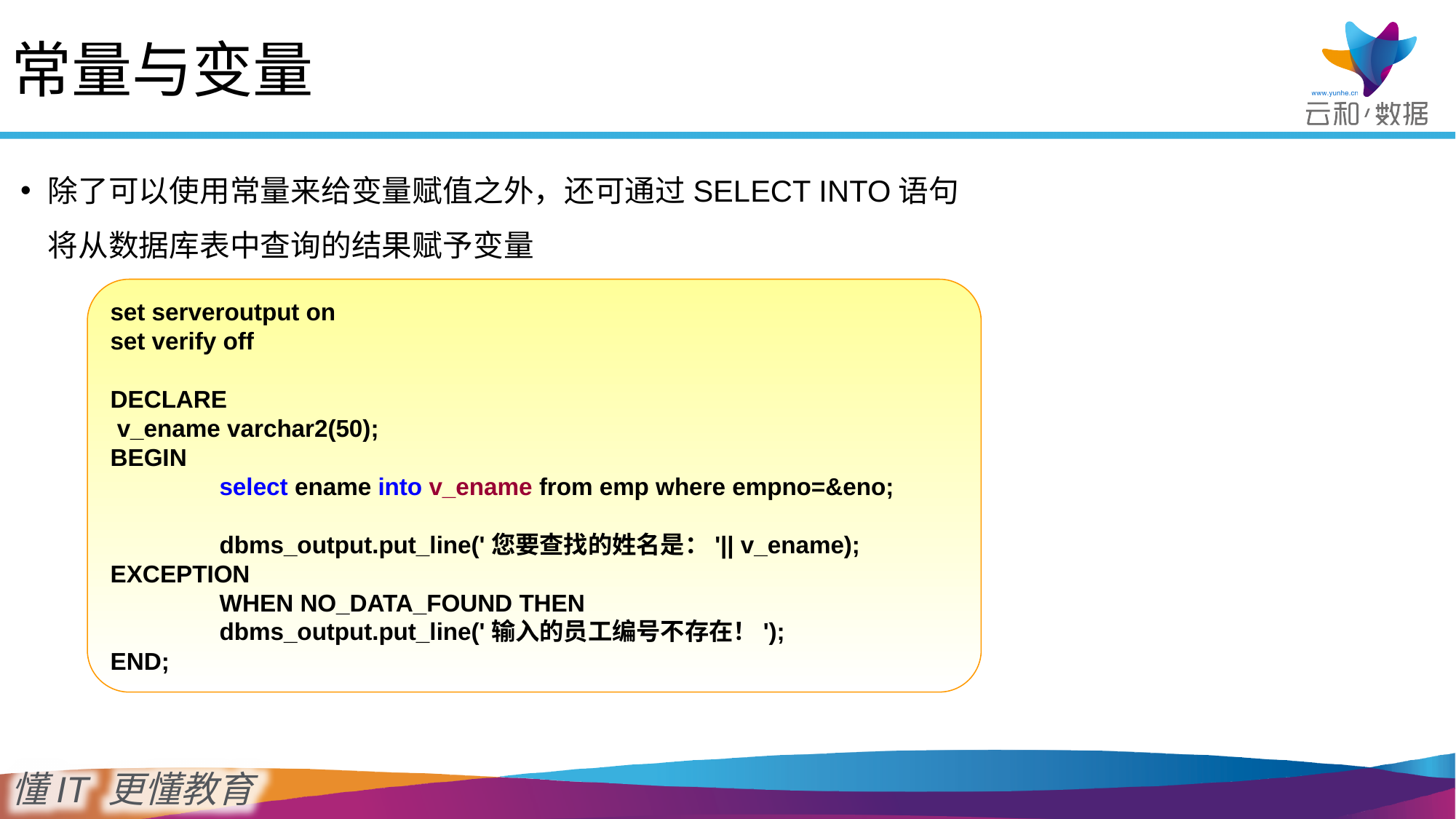

常量与变量
除了可以使用常量来给变量赋值之外，还可通过SELECT INTO语句将从数据库表中查询的结果赋予变量

set serveroutput on
set verify off

DECLARE
 v_ename varchar2(50);
BEGIN
	select ename into v_ename from emp where empno=&eno;
	dbms_output.put_line('您要查找的姓名是：'|| v_ename);
EXCEPTION
	WHEN NO_DATA_FOUND THEN
	dbms_output.put_line('输入的员工编号不存在！');
END;